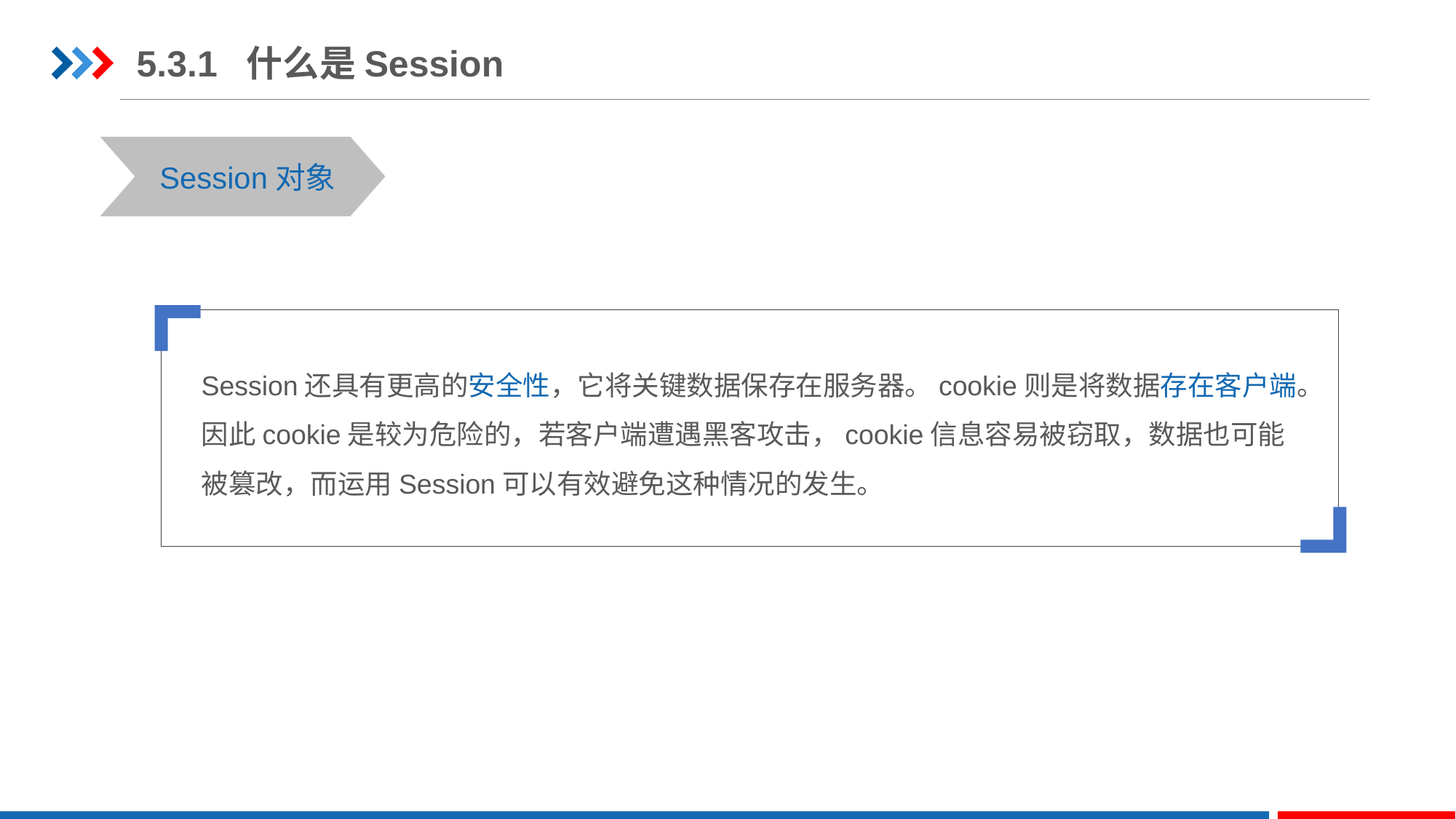

5.3.1  什么是Session

Session对象

Session还具有更高的安全性，它将关键数据保存在服务器。cookie则是将数据存在客户端。因此cookie是较为危险的，若客户端遭遇黑客攻击，cookie信息容易被窃取，数据也可能被篡改，而运用Session可以有效避免这种情况的发生。